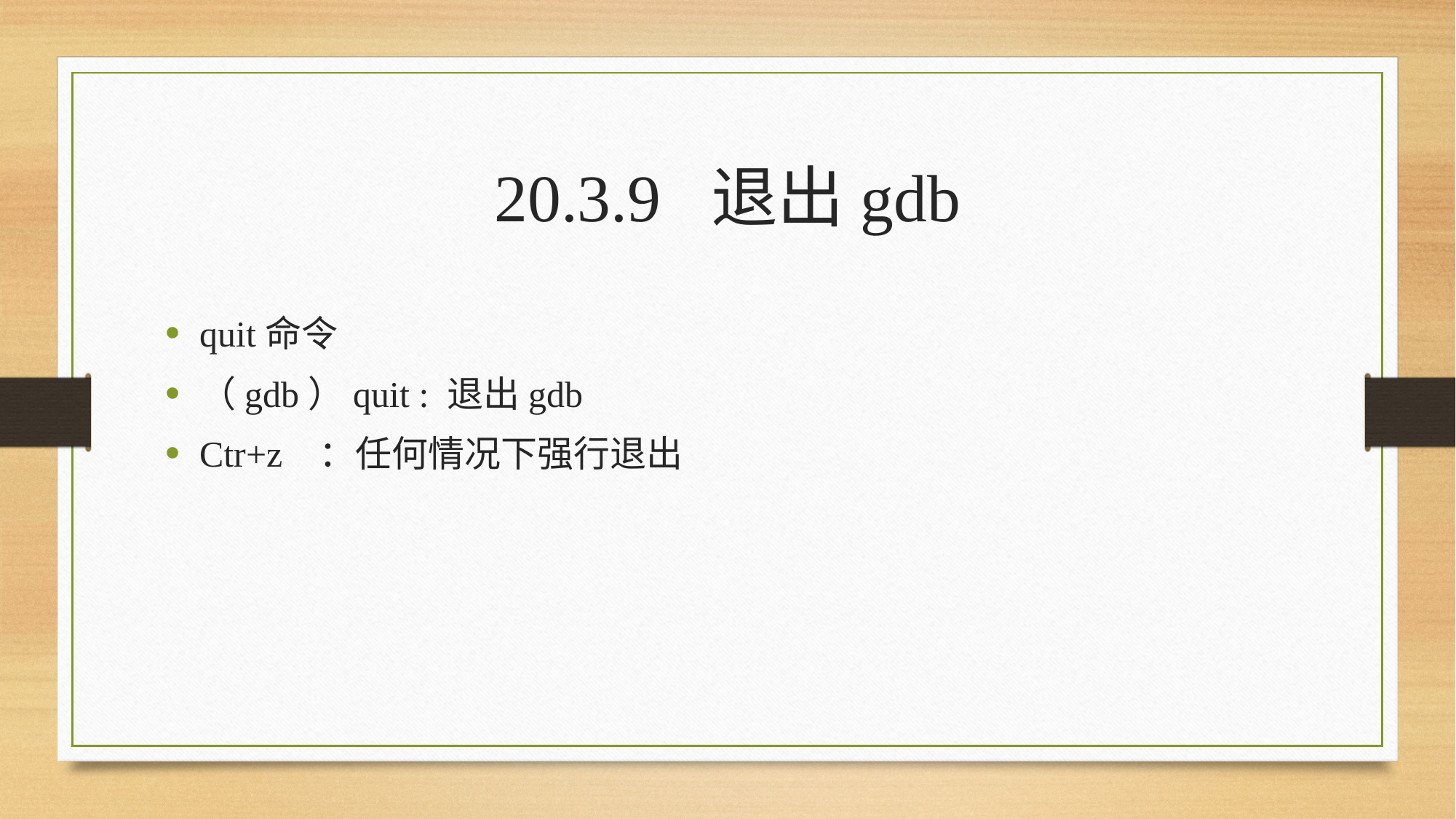

20.3.9  退出gdb
quit命令
（gdb）quit : 退出gdb
Ctr+z   ：任何情况下强行退出